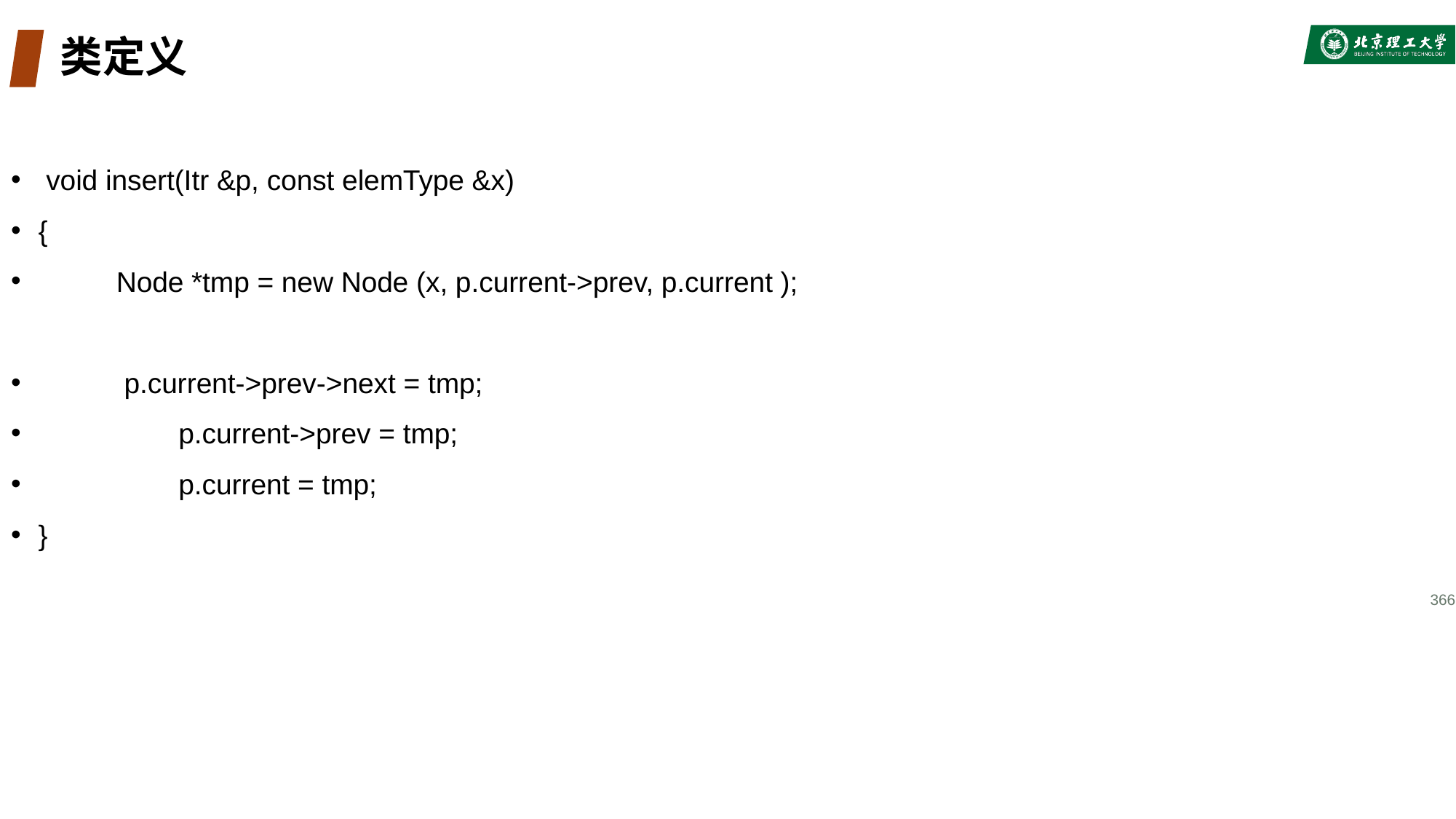

# 类定义
 void insert(Itr &p, const elemType &x)
{
          Node *tmp = new Node (x, p.current->prev, p.current );

           p.current->prev->next = tmp;
	    p.current->prev = tmp;
	    p.current = tmp;
}
366